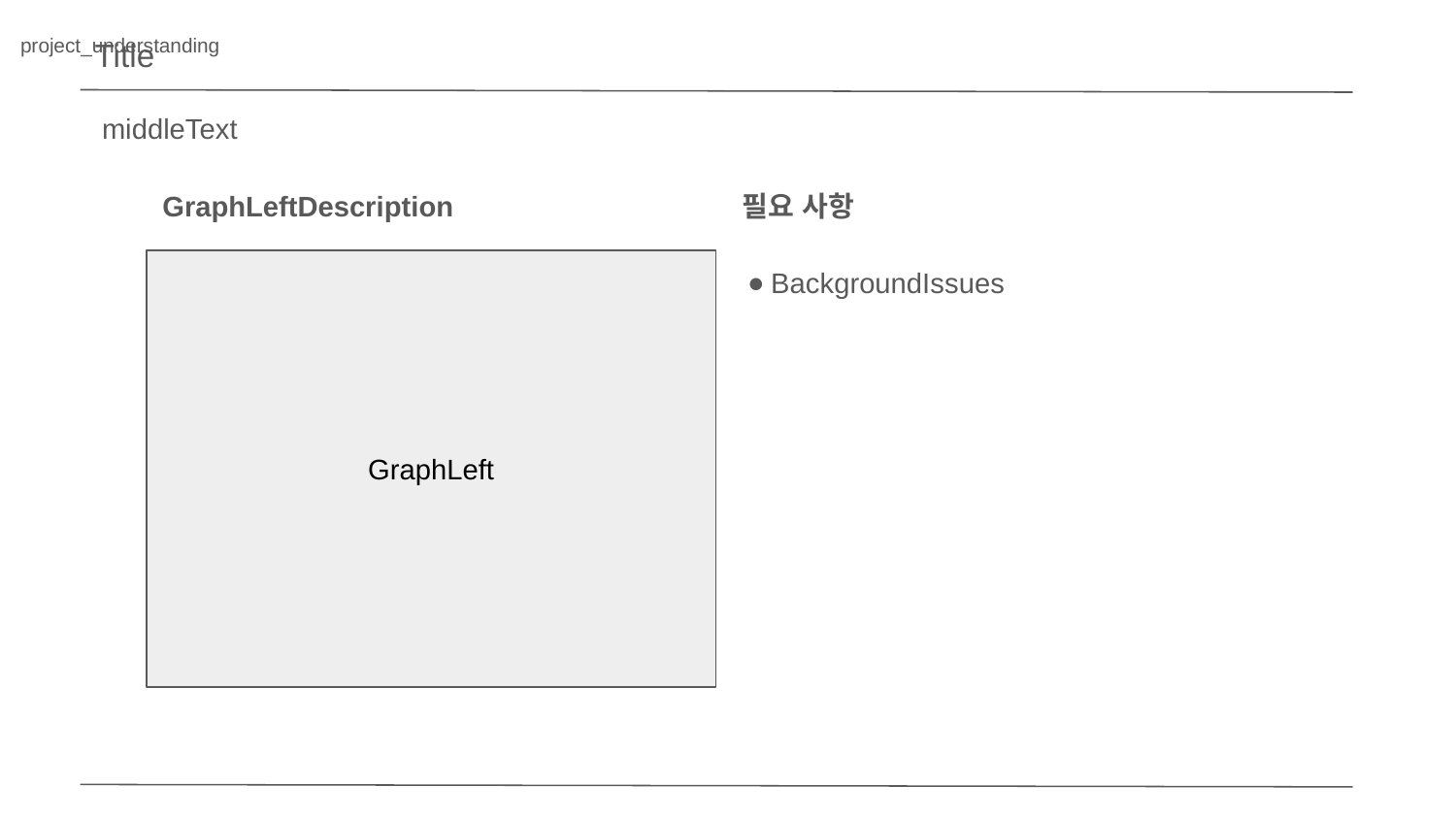

project_understanding
Title
middleText
GraphLeftDescription
필요 사항
GraphLeft
BackgroundIssues